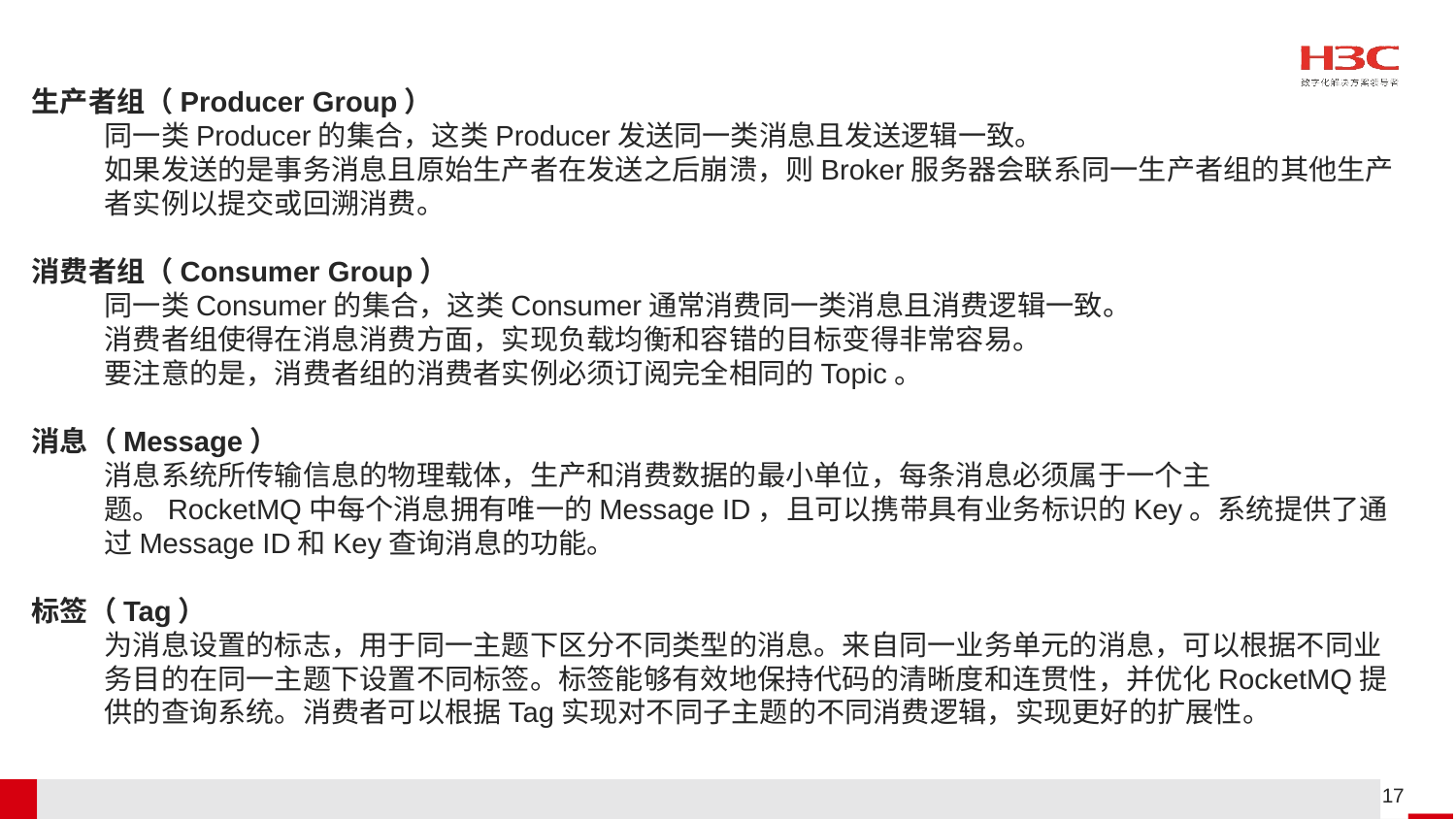

生产者组（Producer Group）
同一类Producer的集合，这类Producer发送同一类消息且发送逻辑一致。
如果发送的是事务消息且原始生产者在发送之后崩溃，则Broker服务器会联系同一生产者组的其他生产者实例以提交或回溯消费。

消费者组（Consumer Group）
同一类Consumer的集合，这类Consumer通常消费同一类消息且消费逻辑一致。
消费者组使得在消息消费方面，实现负载均衡和容错的目标变得非常容易。
要注意的是，消费者组的消费者实例必须订阅完全相同的Topic。

消息（Message）
消息系统所传输信息的物理载体，生产和消费数据的最小单位，每条消息必须属于一个主题。RocketMQ中每个消息拥有唯一的Message ID，且可以携带具有业务标识的Key。系统提供了通过Message ID和Key查询消息的功能。

标签（Tag）
为消息设置的标志，用于同一主题下区分不同类型的消息。来自同一业务单元的消息，可以根据不同业务目的在同一主题下设置不同标签。标签能够有效地保持代码的清晰度和连贯性，并优化RocketMQ提供的查询系统。消费者可以根据Tag实现对不同子主题的不同消费逻辑，实现更好的扩展性。